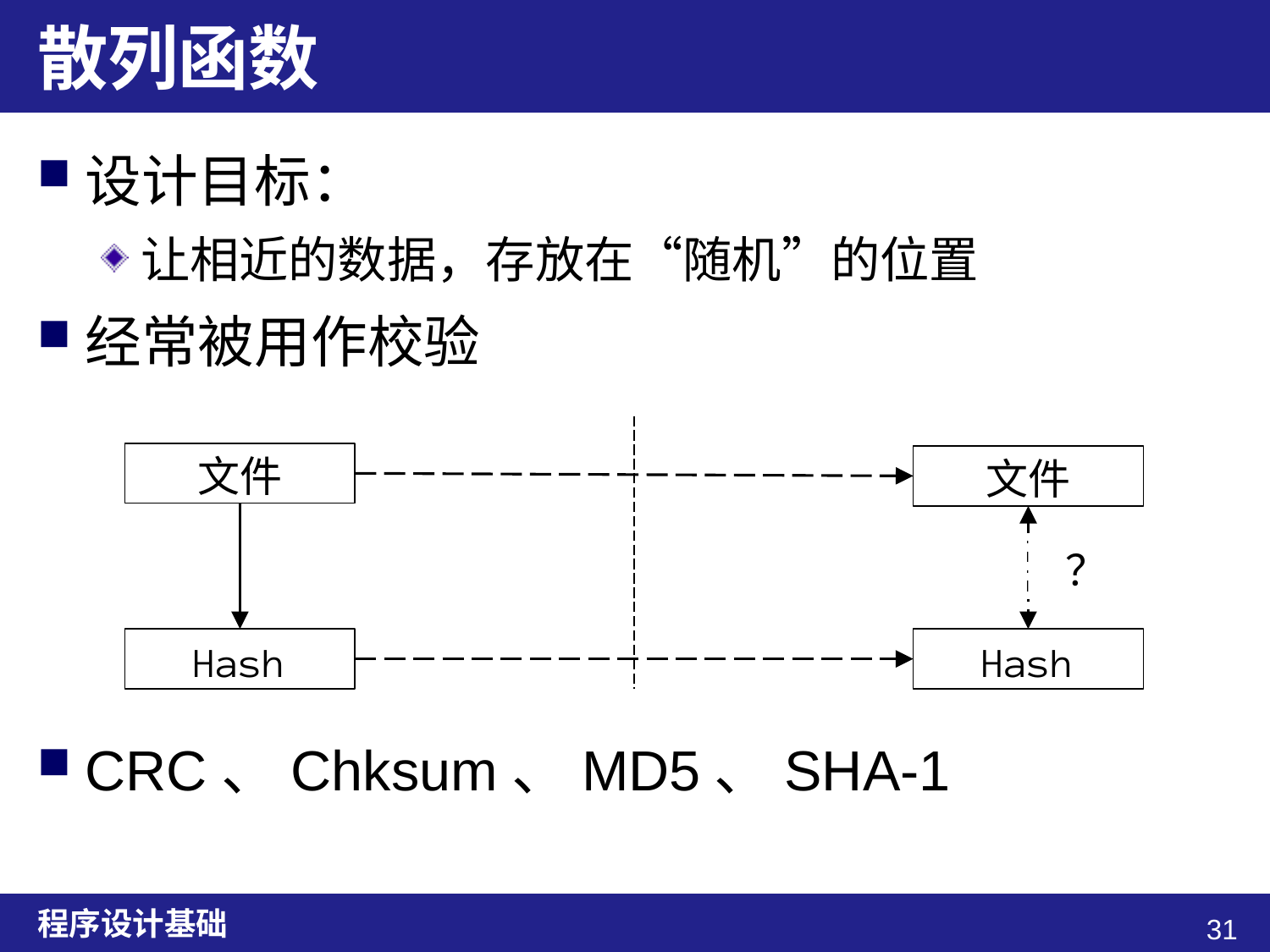

# 散列函数
设计目标：
让相近的数据，存放在“随机”的位置
经常被用作校验

CRC、Chksum、MD5、SHA-1
文件
文件
？
Hash
Hash